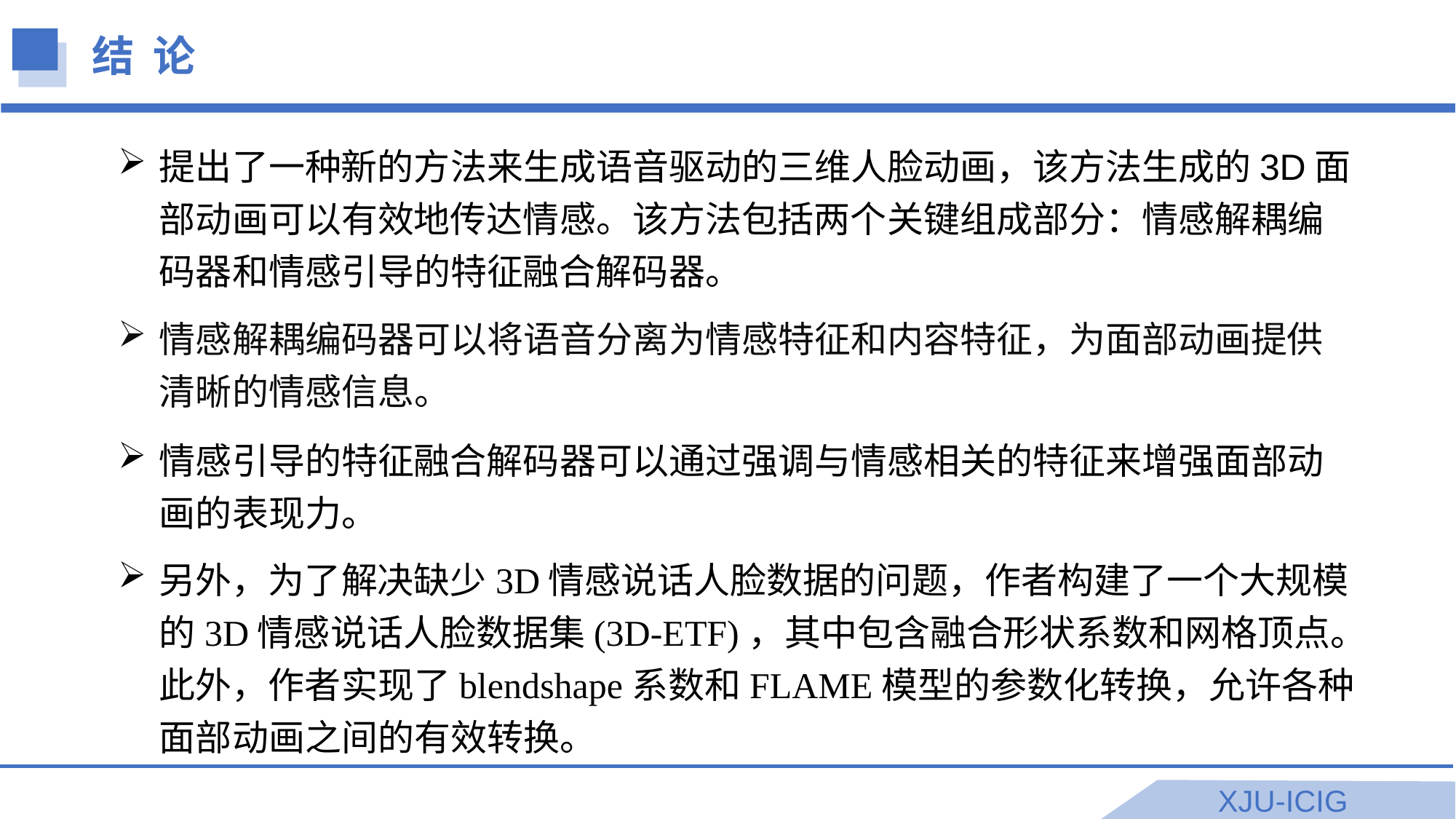

结  论

提出了一种新的方法来生成语音驱动的三维人脸动画，该方法生成的3D面部动画可以有效地传达情感。该方法包括两个关键组成部分：情感解耦编码器和情感引导的特征融合解码器。
情感解耦编码器可以将语音分离为情感特征和内容特征，为面部动画提供清晰的情感信息。
情感引导的特征融合解码器可以通过强调与情感相关的特征来增强面部动画的表现力。
另外，为了解决缺少3D情感说话人脸数据的问题，作者构建了一个大规模的3D情感说话人脸数据集(3D-ETF)，其中包含融合形状系数和网格顶点。此外，作者实现了blendshape系数和FLAME模型的参数化转换，允许各种面部动画之间的有效转换。
XJU-ICIG